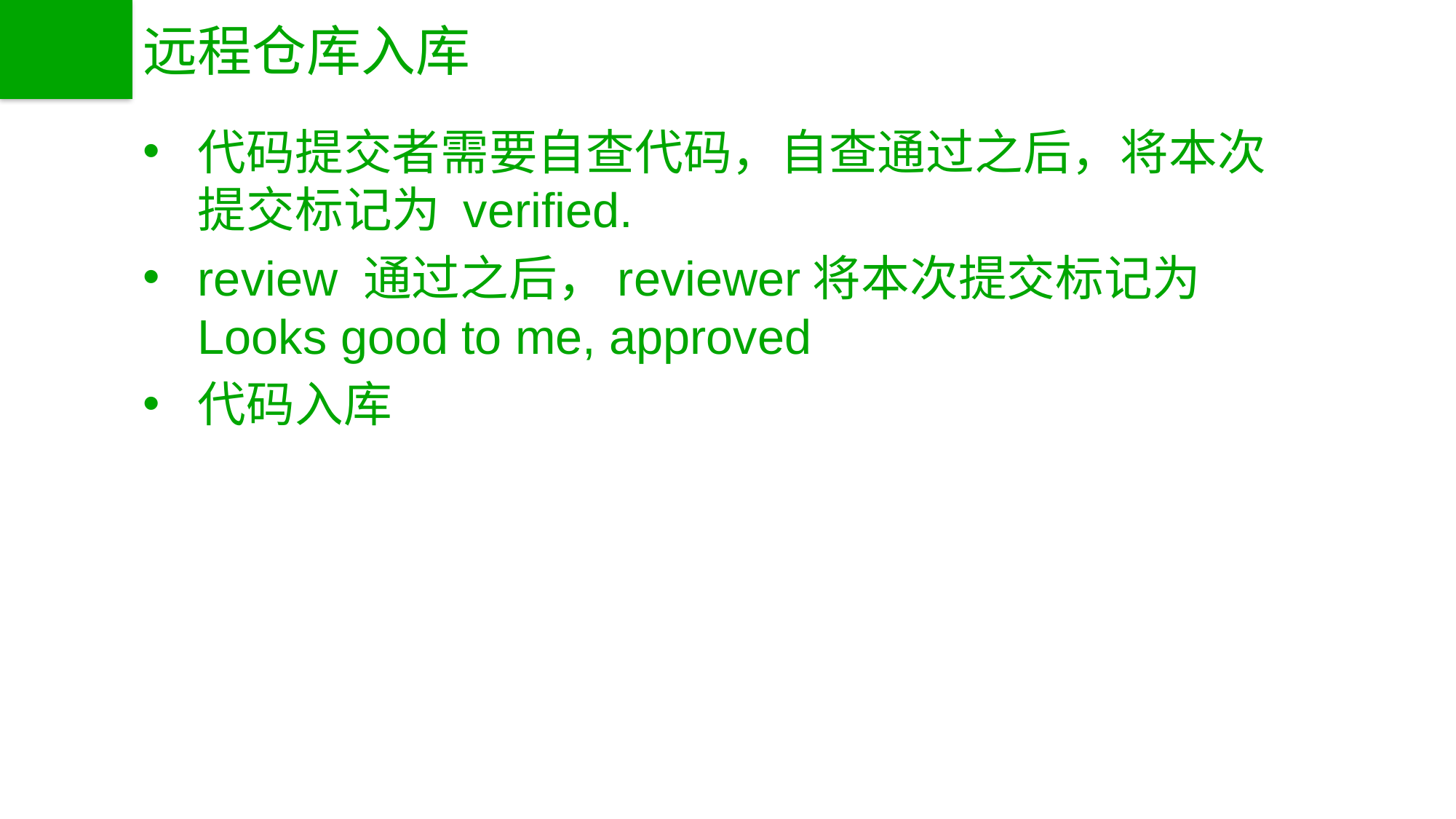

# 远程仓库入库
代码提交者需要自查代码，自查通过之后，将本次提交标记为 verified.
review 通过之后，reviewer将本次提交标记为 Looks good to me, approved
代码入库